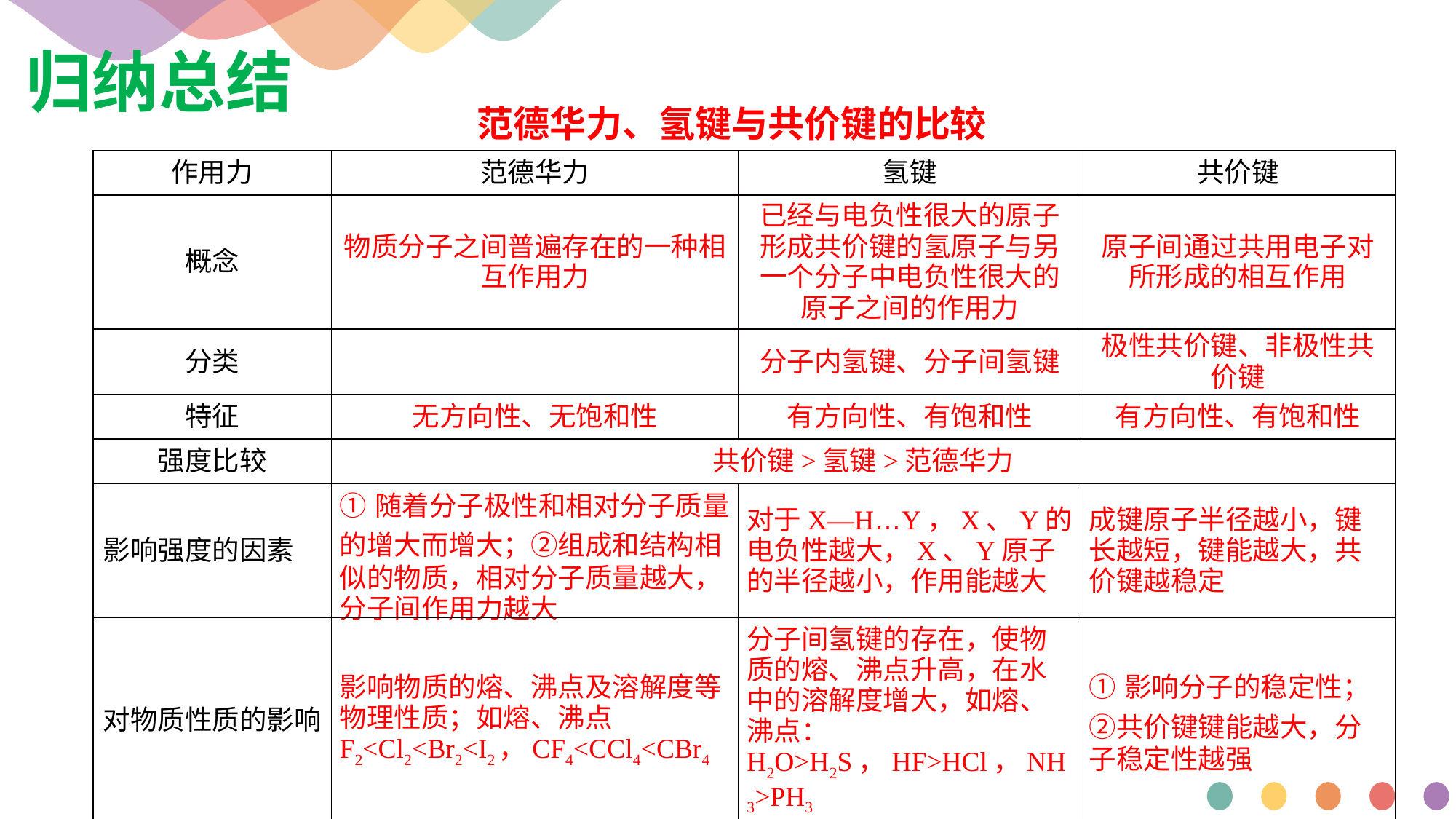

归纳总结
范德华力、氢键与共价键的比较
| 作用力 | 范德华力 | 氢键 | 共价键 |
| --- | --- | --- | --- |
| 概念 | 物质分子之间普遍存在的一种相互作用力 | 已经与电负性很大的原子形成共价键的氢原子与另一个分子中电负性很大的原子之间的作用力 | 原子间通过共用电子对所形成的相互作用 |
| 分类 |  | 分子内氢键、分子间氢键 | 极性共价键、非极性共价键 |
| 特征 | 无方向性、无饱和性 | 有方向性、有饱和性 | 有方向性、有饱和性 |
| 强度比较 | 共价键>氢键>范德华力 |  |  |
| 影响强度的因素 | ①随着分子极性和相对分子质量的增大而增大；②组成和结构相似的物质，相对分子质量越大，分子间作用力越大 | 对于X—H…Y，X、Y的电负性越大，X、Y原子的半径越小，作用能越大 | 成键原子半径越小，键长越短，键能越大，共价键越稳定 |
| 对物质性质的影响 | 影响物质的熔、沸点及溶解度等物理性质；如熔、沸点F2<Cl2<Br2<I2，CF4<CCl4<CBr4 | 分子间氢键的存在，使物质的熔、沸点升高，在水中的溶解度增大，如熔、沸点：H2O>H2S，HF>HCl，NH3>PH3 | ①影响分子的稳定性；②共价键键能越大，分子稳定性越强 |